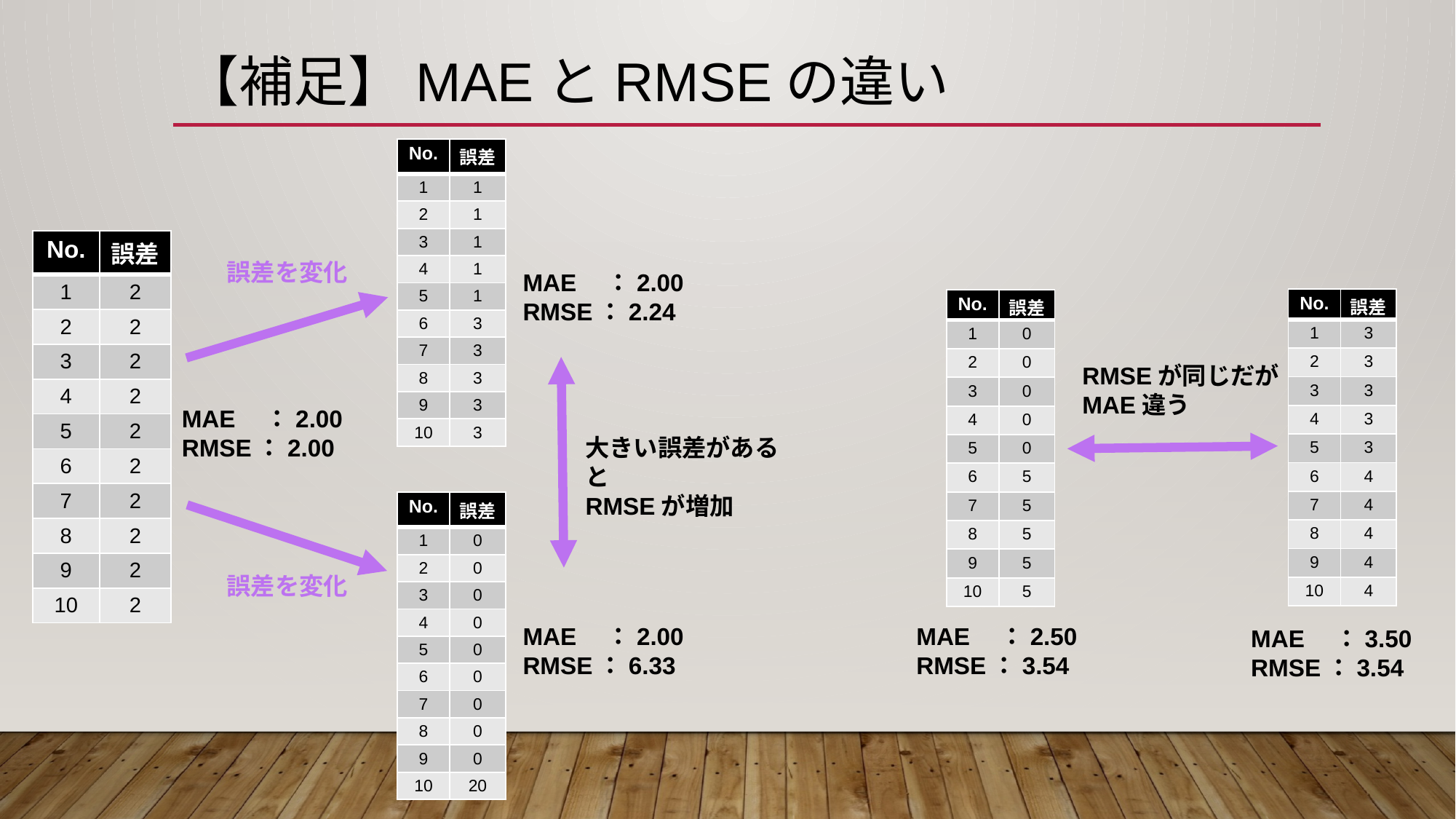

# 【補足】MAEとRMSEの違い
| No. | 誤差 |
| --- | --- |
| 1 | 1 |
| 2 | 1 |
| 3 | 1 |
| 4 | 1 |
| 5 | 1 |
| 6 | 3 |
| 7 | 3 |
| 8 | 3 |
| 9 | 3 |
| 10 | 3 |
| No. | 誤差 |
| --- | --- |
| 1 | 2 |
| 2 | 2 |
| 3 | 2 |
| 4 | 2 |
| 5 | 2 |
| 6 | 2 |
| 7 | 2 |
| 8 | 2 |
| 9 | 2 |
| 10 | 2 |
誤差を変化
MAE　：2.00
RMSE：2.24
| No. | 誤差 |
| --- | --- |
| 1 | 3 |
| 2 | 3 |
| 3 | 3 |
| 4 | 3 |
| 5 | 3 |
| 6 | 4 |
| 7 | 4 |
| 8 | 4 |
| 9 | 4 |
| 10 | 4 |
| No. | 誤差 |
| --- | --- |
| 1 | 0 |
| 2 | 0 |
| 3 | 0 |
| 4 | 0 |
| 5 | 0 |
| 6 | 5 |
| 7 | 5 |
| 8 | 5 |
| 9 | 5 |
| 10 | 5 |
RMSEが同じだが
MAE違う
MAE　：2.00
RMSE：2.00
大きい誤差があると
RMSEが増加
| No. | 誤差 |
| --- | --- |
| 1 | 0 |
| 2 | 0 |
| 3 | 0 |
| 4 | 0 |
| 5 | 0 |
| 6 | 0 |
| 7 | 0 |
| 8 | 0 |
| 9 | 0 |
| 10 | 20 |
誤差を変化
MAE　：2.50
RMSE：3.54
MAE　：2.00
RMSE：6.33
MAE　：3.50
RMSE：3.54